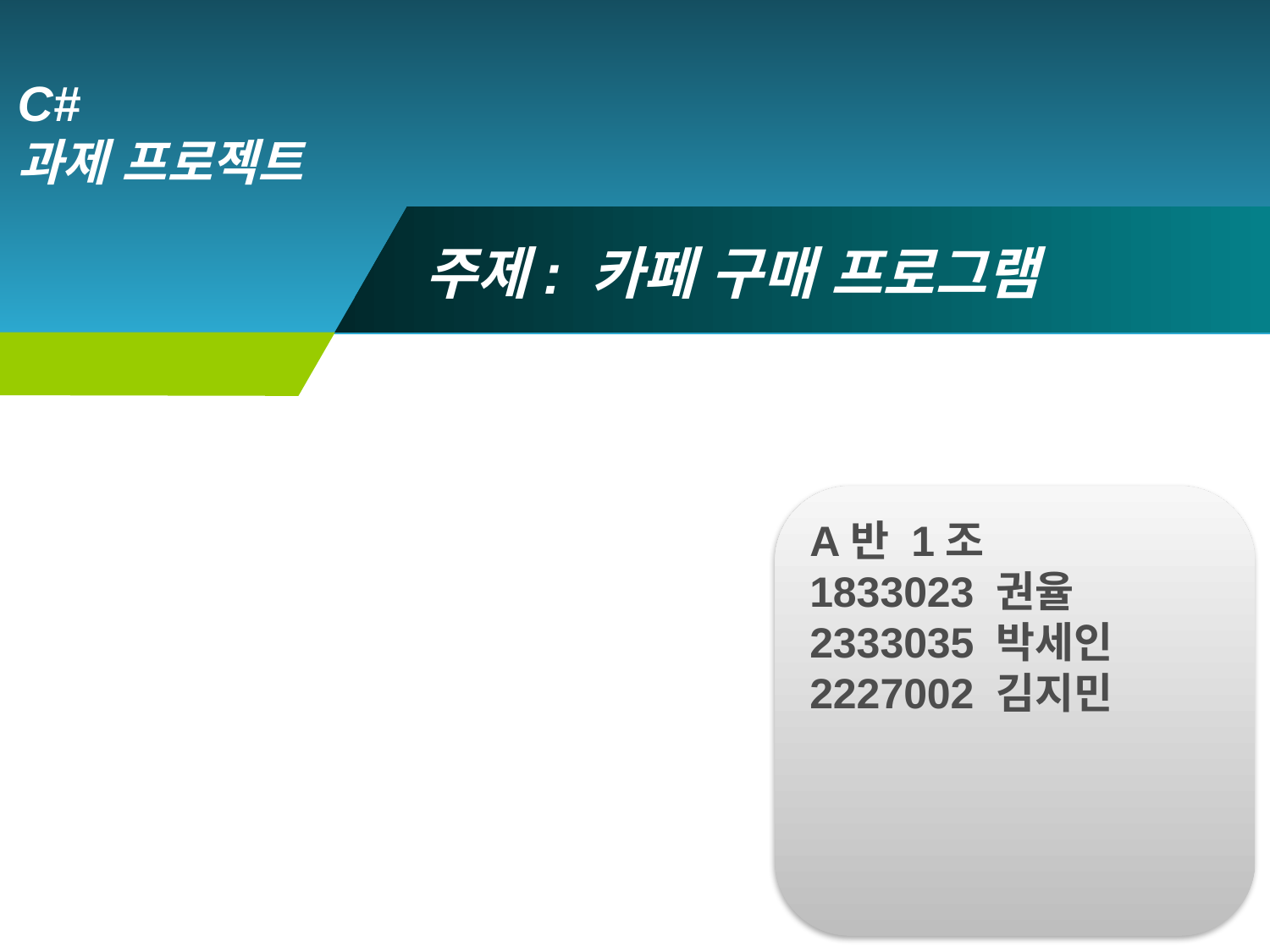

C#
과제 프로젝트
# 주제: 카페 구매 프로그램

A반 1조
1833023 권율
2333035 박세인
2227002 김지민